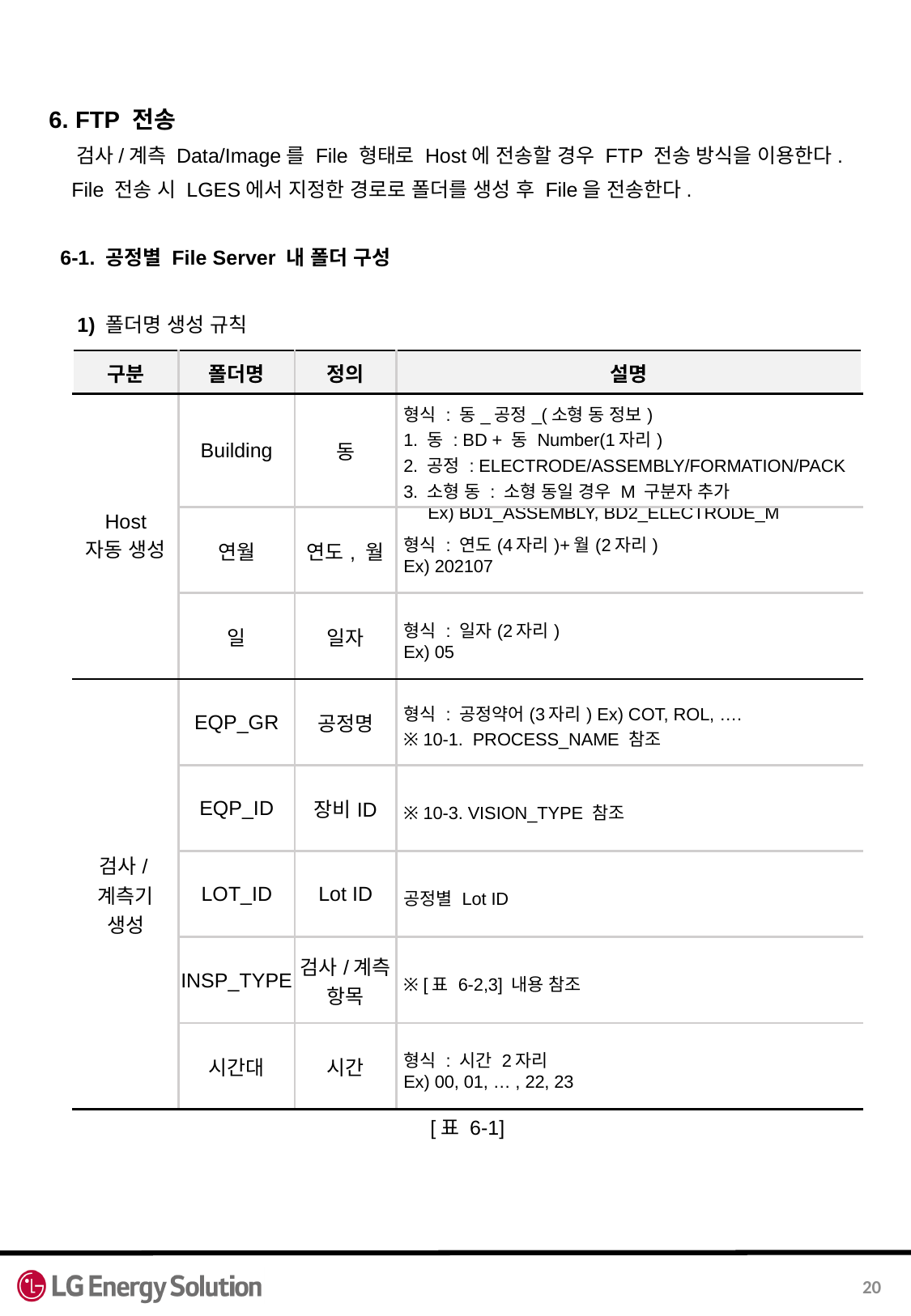

6. FTP 전송
    검사/계측 Data/Image를 File 형태로 Host에 전송할 경우 FTP 전송 방식을 이용한다.
    File 전송 시 LGES에서 지정한 경로로 폴더를 생성 후 File을 전송한다.

  6-1. 공정별 File Server 내 폴더 구성

     1) 폴더명 생성 규칙
| 구분 | 폴더명 | 정의 | 설명 |
| --- | --- | --- | --- |
| Host 자동 생성 | Building | 동 | 형식 : 동\_공정\_(소형 동 정보) 1. 동 : BD + 동 Number(1자리) 2. 공정 : ELECTRODE/ASSEMBLY/FORMATION/PACK 3. 소형 동 : 소형 동일 경우 M 구분자 추가 Ex) BD1\_ASSEMBLY, BD2\_ELECTRODE\_M |
|  | 연월 | 연도, 월 | 형식 : 연도(4자리)+월(2자리) Ex) 202107 |
|  | 일 | 일자 | 형식 : 일자(2자리) Ex) 05 |
| 검사/계측기 생성 | EQP\_GR | 공정명 | 형식 : 공정약어(3자리) Ex) COT, ROL, …. ※ 10-1. PROCESS\_NAME 참조 |
|  | EQP\_ID | 장비ID | ※ 10-3. VISION\_TYPE 참조 |
|  | LOT\_ID | Lot ID | 공정별 Lot ID |
|  | INSP\_TYPE | 검사/계측 항목 | ※ [표 6-2,3] 내용 참조 |
|  | 시간대 | 시간 | 형식 : 시간 2자리 Ex) 00, 01, … , 22, 23 |
[표 6-1]
20